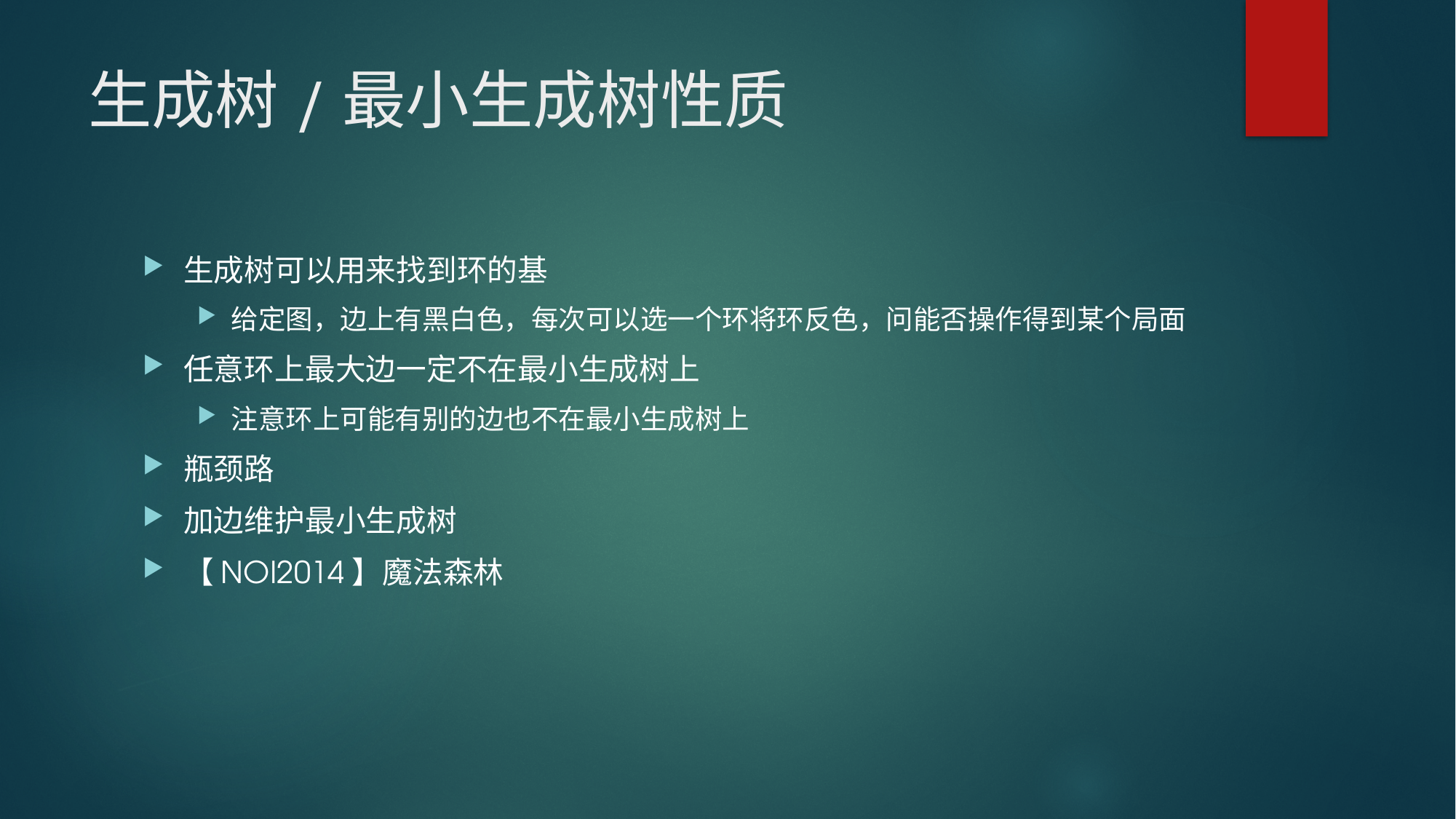

# 生成树/最小生成树性质
生成树可以用来找到环的基
给定图，边上有黑白色，每次可以选一个环将环反色，问能否操作得到某个局面
任意环上最大边一定不在最小生成树上
注意环上可能有别的边也不在最小生成树上
瓶颈路
加边维护最小生成树
【NOI2014】魔法森林